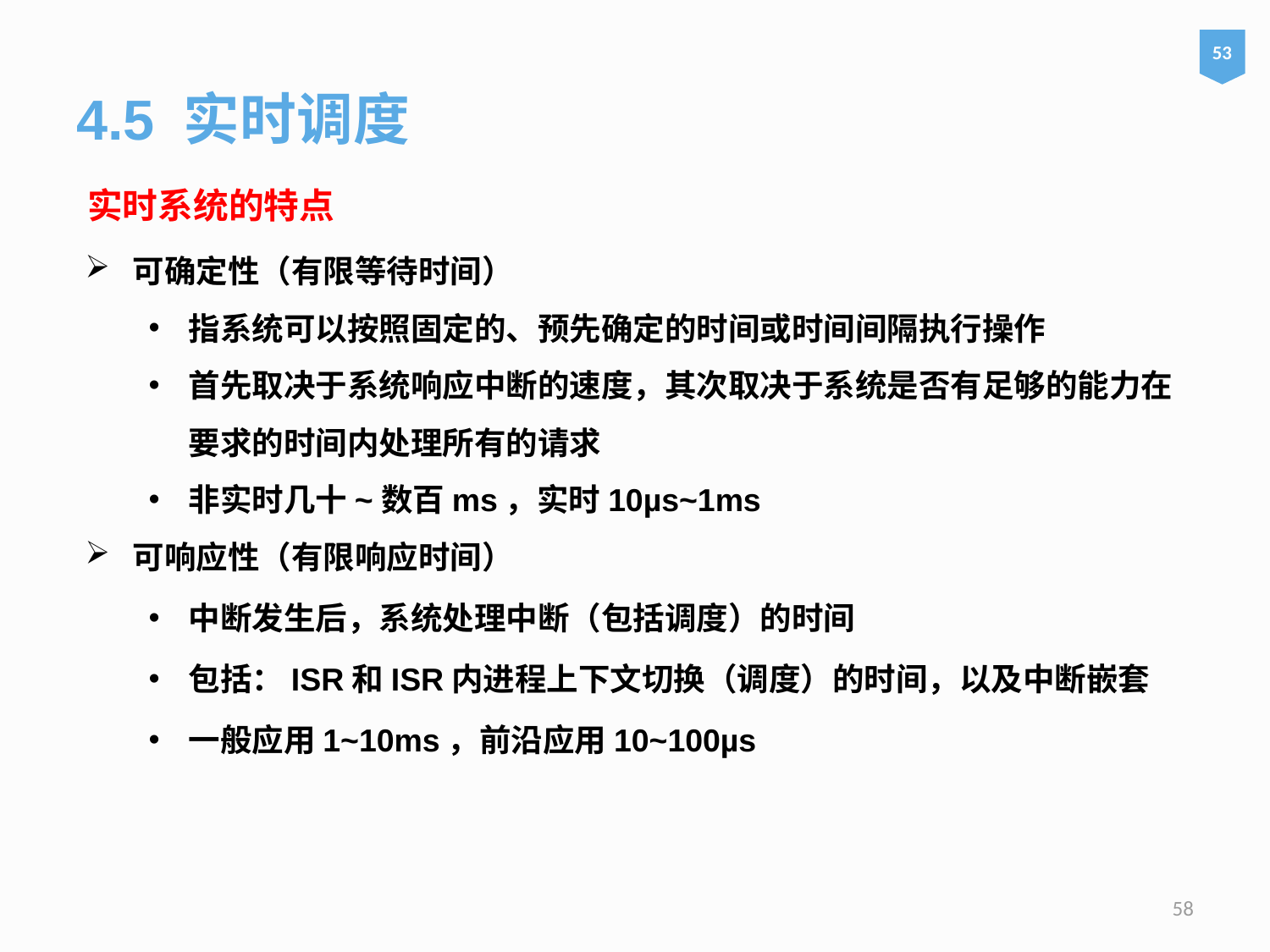

53
4.5 实时调度
实时系统的特点
可确定性（有限等待时间）
指系统可以按照固定的、预先确定的时间或时间间隔执行操作
首先取决于系统响应中断的速度，其次取决于系统是否有足够的能力在要求的时间内处理所有的请求
非实时几十~数百ms，实时10µs~1ms
可响应性（有限响应时间）
中断发生后，系统处理中断（包括调度）的时间
包括：ISR和ISR内进程上下文切换（调度）的时间，以及中断嵌套
一般应用1~10ms，前沿应用10~100µs

58